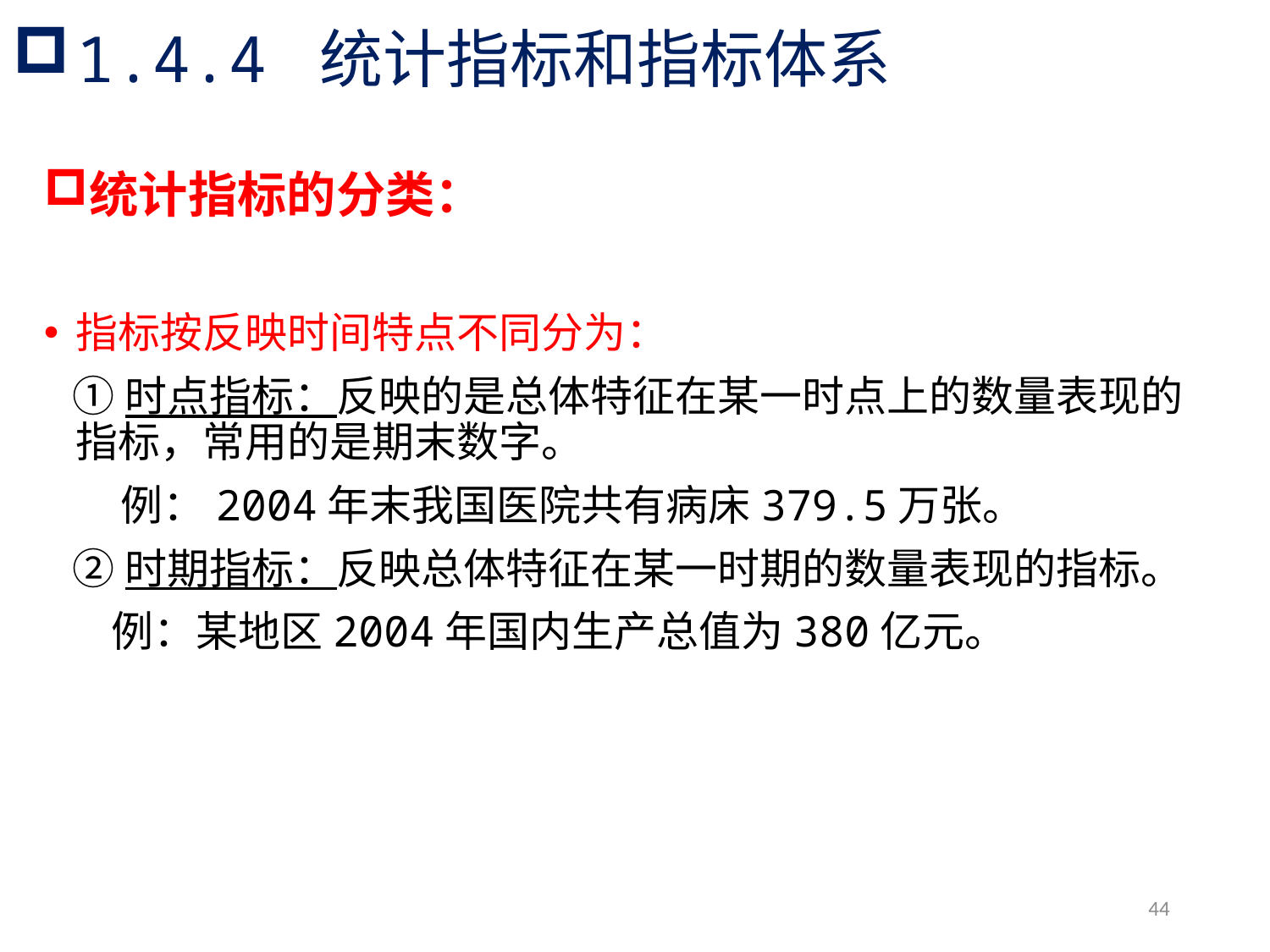

# 1.4.4 统计指标和指标体系
统计指标的分类：

指标按反映时间特点不同分为：
   ①时点指标：反映的是总体特征在某一时点上的数量表现的指标，常用的是期末数字。
       例：2004年末我国医院共有病床379.5万张。
   ②时期指标：反映总体特征在某一时期的数量表现的指标。
      例：某地区2004年国内生产总值为380亿元。
44